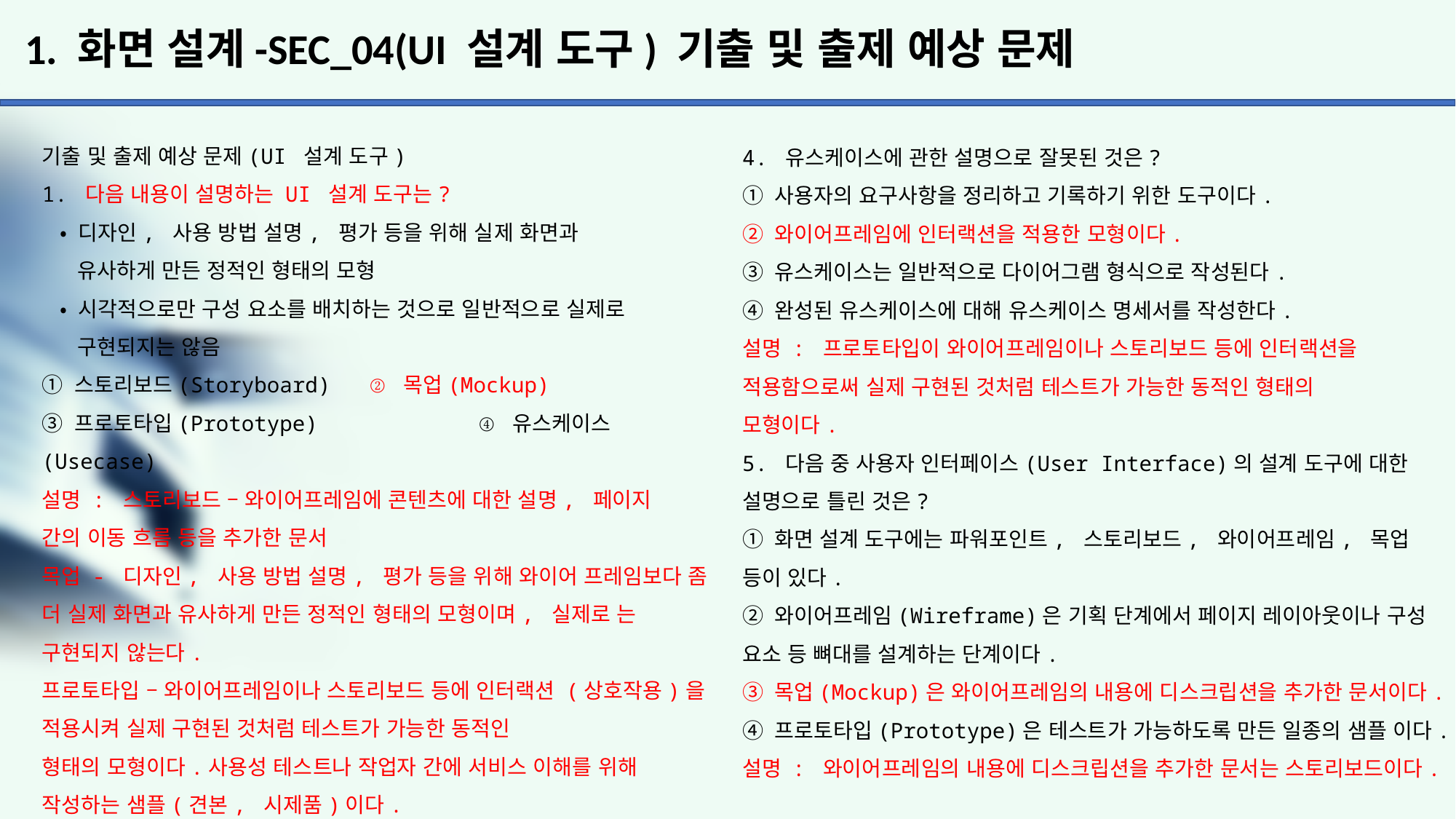

# 1. 화면 설계-SEC_04(UI 설계 도구) 기출 및 출제 예상 문제
기출 및 출제 예상 문제(UI 설계 도구)
1. 다음 내용이 설명하는 UI 설계 도구는?
   • 디자인, 사용 방법 설명, 평가 등을 위해 실제 화면과
     유사하게 만든 정적인 형태의 모형
   • 시각적으로만 구성 요소를 배치하는 것으로 일반적으로 실제로
     구현되지는 않음
① 스토리보드(Storyboard) 	② 목업(Mockup)
③ 프로토타입(Prototype) 		④ 유스케이스(Usecase)
설명 : 스토리보드 – 와이어프레임에 콘텐츠에 대한 설명, 페이지
간의 이동 흐름 등을 추가한 문서
목업 - 디자인, 사용 방법 설명, 평가 등을 위해 와이어 프레임보다 좀 더 실제 화면과 유사하게 만든 정적인 형태의 모형이며, 실제로 는 구현되지 않는다.
프로토타입 – 와이어프레임이나 스토리보드 등에 인터랙션 (상호작용)을 적용시켜 실제 구현된 것처럼 테스트가 가능한 동적인
형태의 모형이다.사용성 테스트나 작업자 간에 서비스 이해를 위해
작성하는 샘플(견본, 시제품)이다.
유스케이스 – 사용자 측면에서의 요구사항으로, 사용자가 원하는
목표를 달성하기 위해 수행할 내용(시나리오)을 기술한 것
와이어프레임 – 기획 단계 초기에 제작하는 것으로, 페이지에 대한
개략적인 레이아웃이나 UI 요소 등에 대한 뼈대를 설계하는 단계
2. 다음 중 사용자 인터페이스를 설계할 때 사용하는 툴이 아닌 것은?
① 파워포인트 		② 파워 목업
③ 드림위버 		④ 액슈어(Axure)
설명 : 드림위버는 웹 페이지 개발에 사용하는 응용 프로그램의 한
종류이다.
3. UI를 설계할 때 화면 단위로 전개될 가상 경로를 예상하여 기획하는 것으로, 화면 설계도이며 구체적인 작업 지침서 역할을 하는 것은?
① 유스케이스      ② 레이아웃
③ 내비게이션      ④ 스토리보드
설명 : 디자이너와 개발자가 최종적으로 참고하는 작업 지침서로
정책, 프로세스, 콘텐츠 구성, 와이어프레임, 기능 정의 등 서비스
구축을 위한 모든 정보가 들어있다.
4. 유스케이스에 관한 설명으로 잘못된 것은?
① 사용자의 요구사항을 정리하고 기록하기 위한 도구이다.
② 와이어프레임에 인터랙션을 적용한 모형이다.
③ 유스케이스는 일반적으로 다이어그램 형식으로 작성된다.
④ 완성된 유스케이스에 대해 유스케이스 명세서를 작성한다.
설명 : 프로토타입이 와이어프레임이나 스토리보드 등에 인터랙션을
적용함으로써 실제 구현된 것처럼 테스트가 가능한 동적인 형태의
모형이다.
5. 다음 중 사용자 인터페이스(User Interface)의 설계 도구에 대한
설명으로 틀린 것은?
① 화면 설계 도구에는 파워포인트, 스토리보드, 와이어프레임, 목업 등이 있다.
② 와이어프레임(Wireframe)은 기획 단계에서 페이지 레이아웃이나 구성 요소 등 뼈대를 설계하는 단계이다.
③ 목업(Mockup)은 와이어프레임의 내용에 디스크립션을 추가한 문서이다.
④ 프로토타입(Prototype)은 테스트가 가능하도록 만든 일종의 샘플 이다.
설명 : 와이어프레임의 내용에 디스크립션을 추가한 문서는 스토리보드이다.